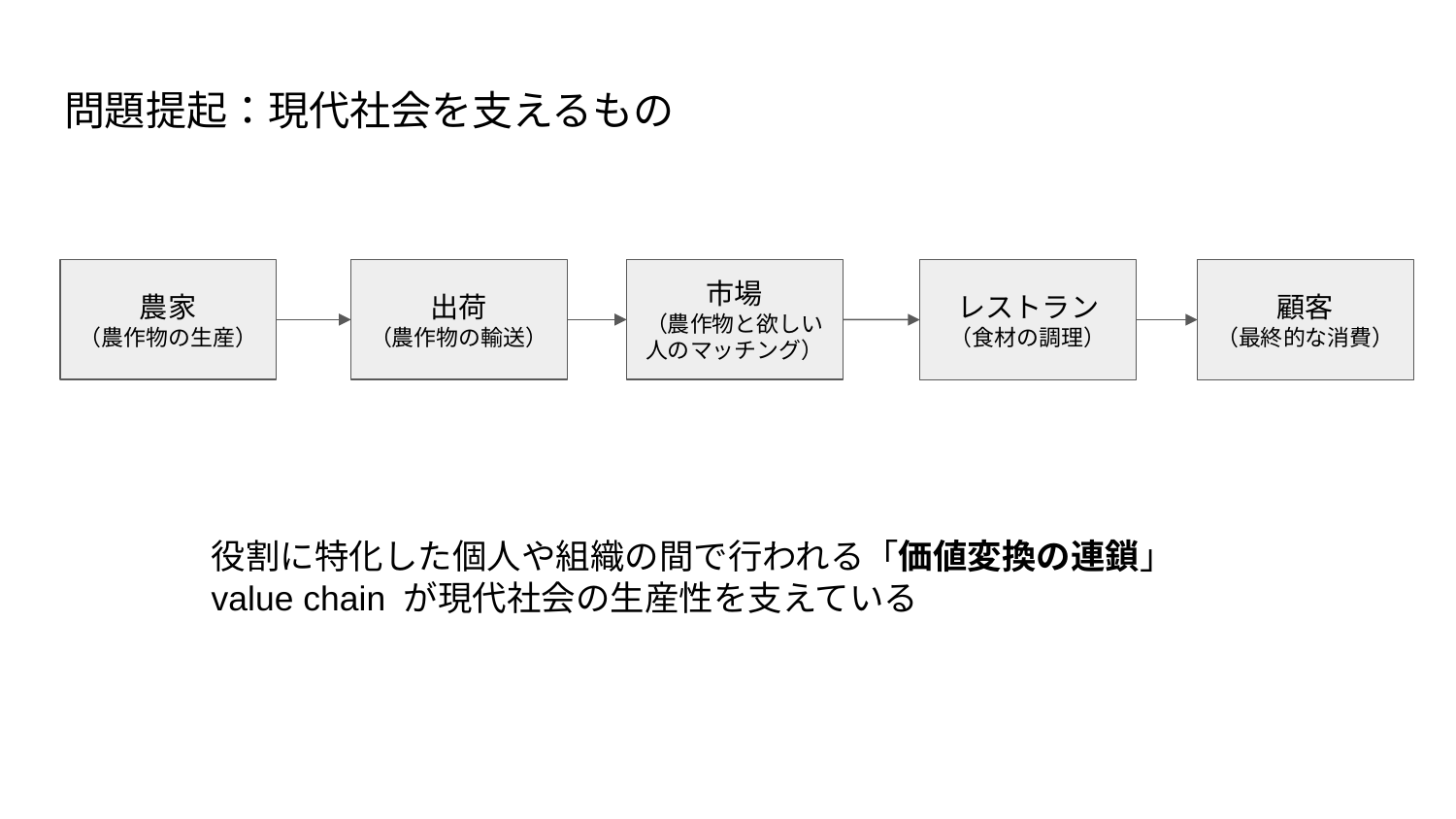

# 問題提起：現代社会を支えるもの

農家
（農作物の生産）
出荷
（農作物の輸送）
市場
（農作物と欲しい人のマッチング）
レストラン
（食材の調理）
顧客
（最終的な消費）
役割に特化した個人や組織の間で行われる「価値変換の連鎖」
value chain が現代社会の生産性を支えている